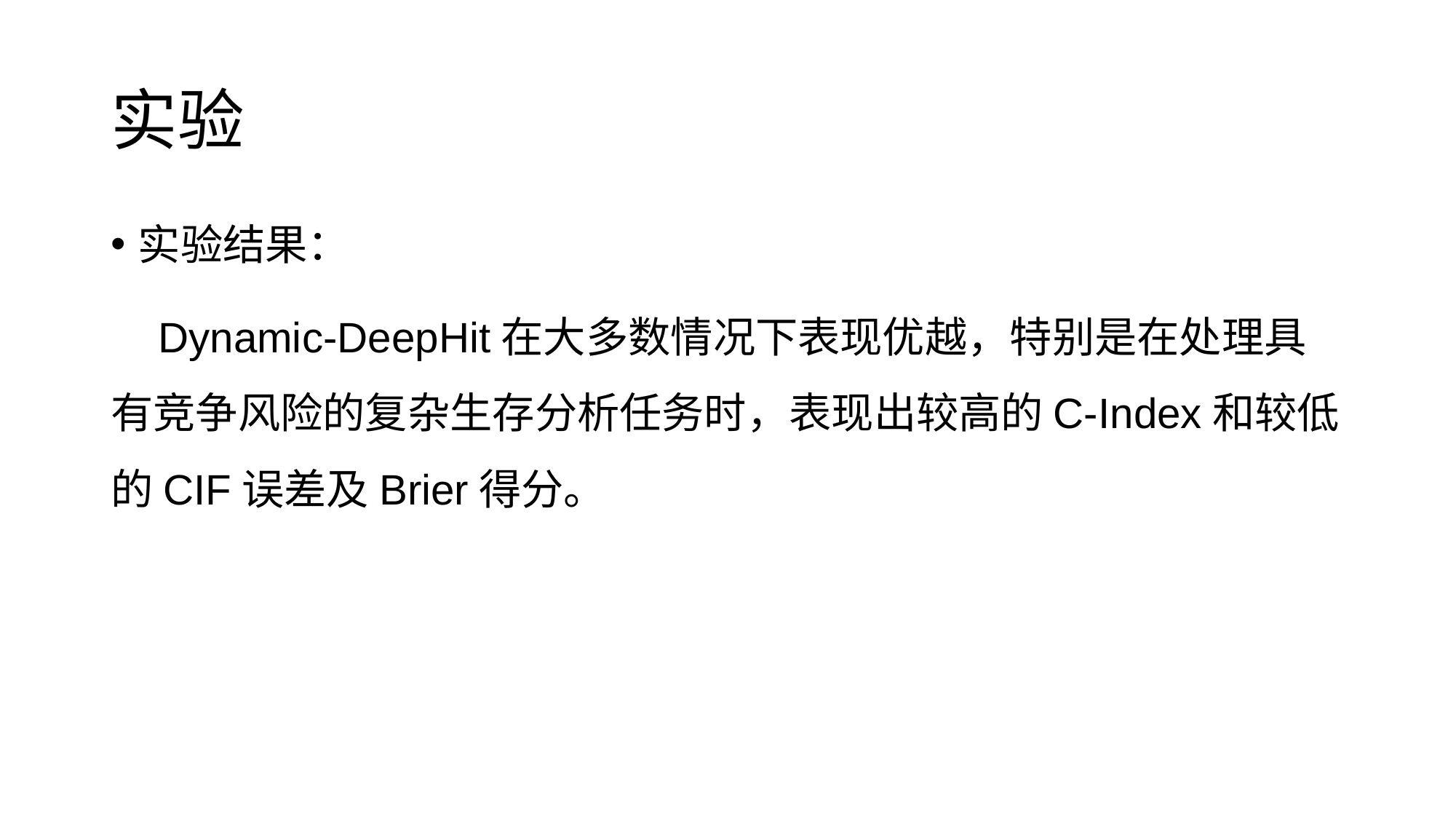

# 实验
实验结果：
    Dynamic-DeepHit在大多数情况下表现优越，特别是在处理具有竞争风险的复杂生存分析任务时，表现出较高的C-Index和较低的CIF误差及Brier得分。